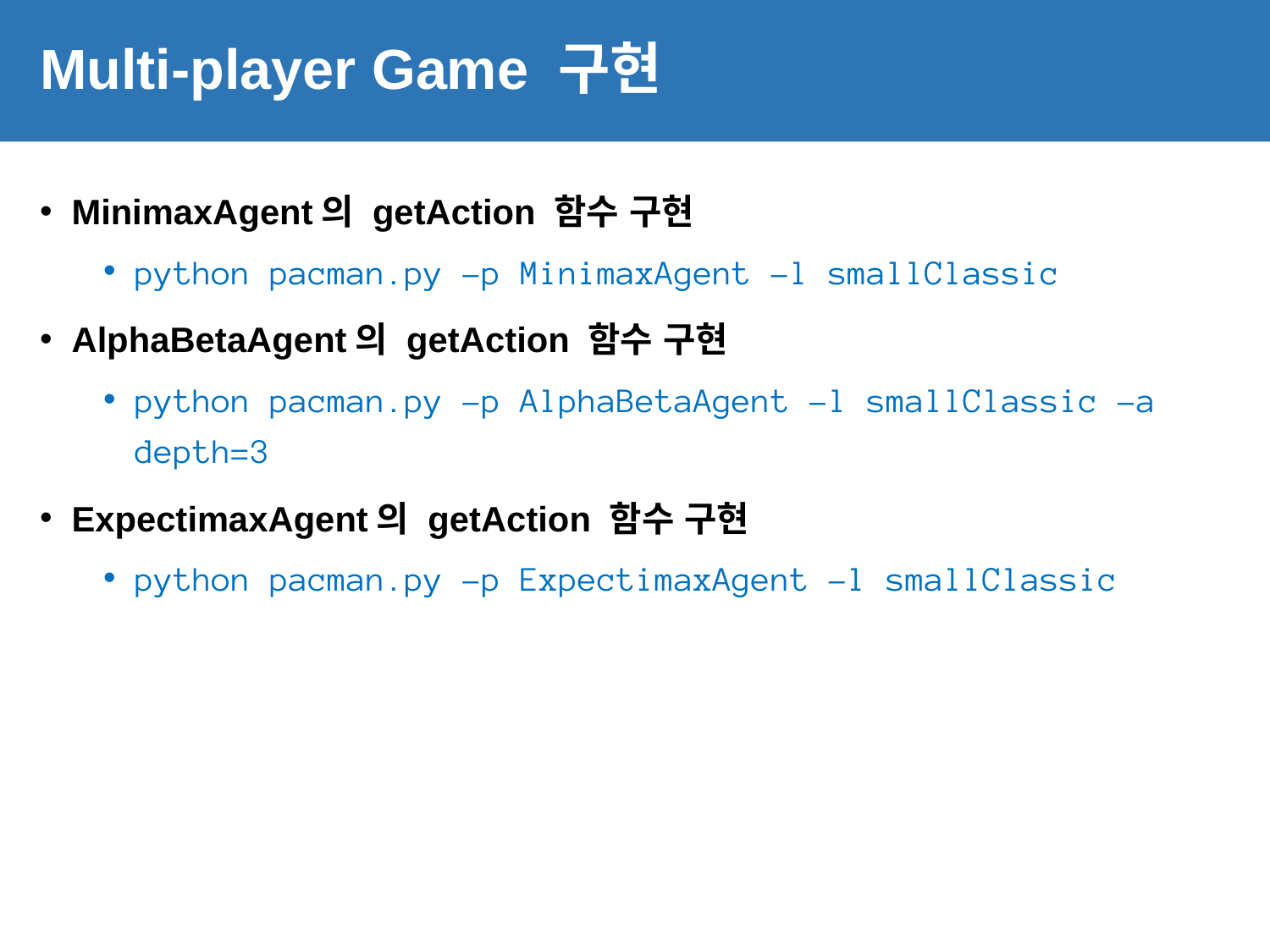

# Multi-player Game 구현
49
MinimaxAgent의 getAction 함수 구현
python pacman.py -p MinimaxAgent -l smallClassic
AlphaBetaAgent의 getAction 함수 구현
python pacman.py -p AlphaBetaAgent -l smallClassic -a depth=3
ExpectimaxAgent의 getAction 함수 구현
python pacman.py -p ExpectimaxAgent -l smallClassic